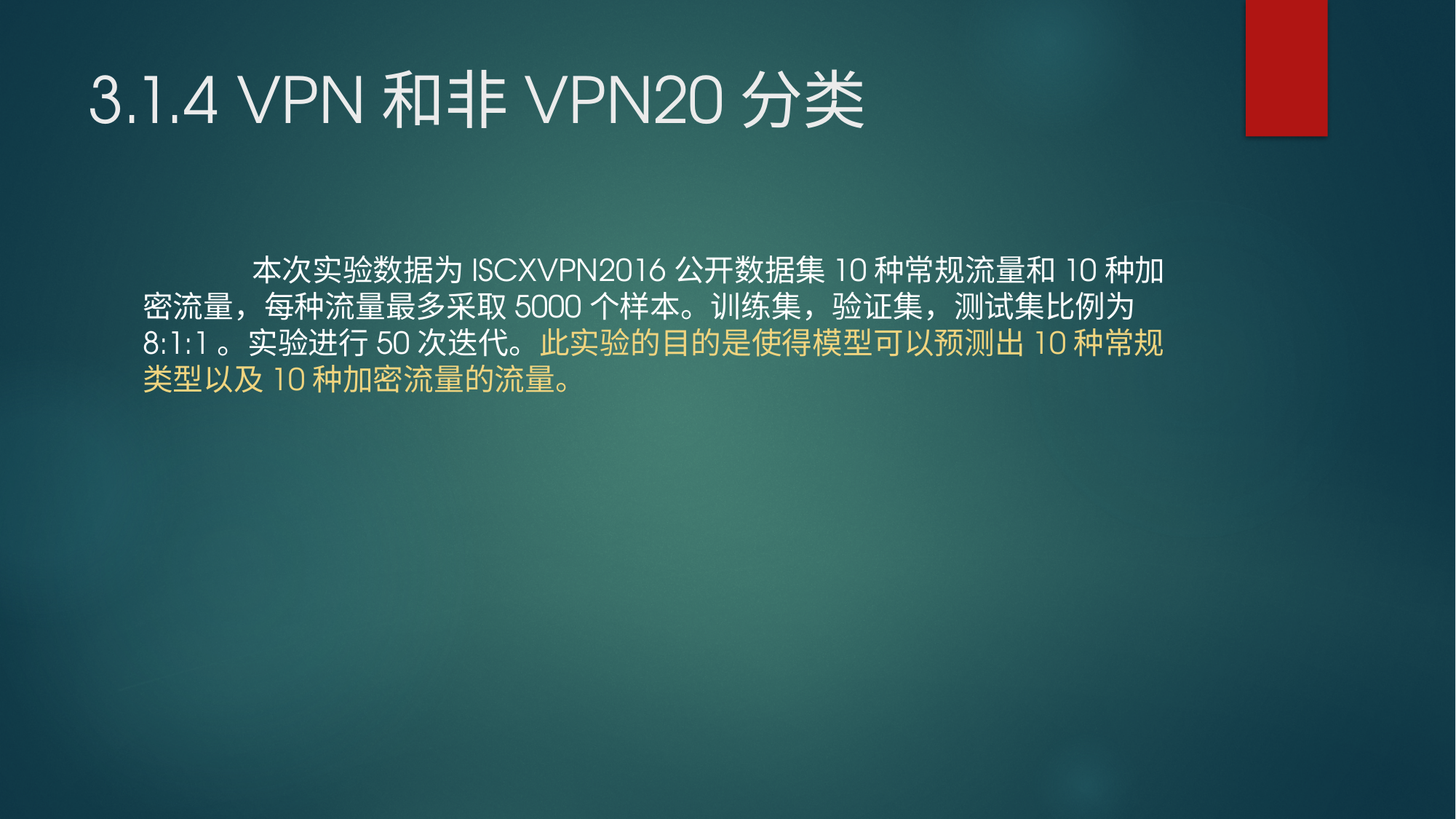

# 3.1.4 VPN和非VPN20分类
	本次实验数据为ISCXVPN2016公开数据集10种常规流量和10种加密流量，每种流量最多采取5000个样本。训练集，验证集，测试集比例为8:1:1。实验进行50次迭代。此实验的目的是使得模型可以预测出10种常规类型以及10种加密流量的流量。